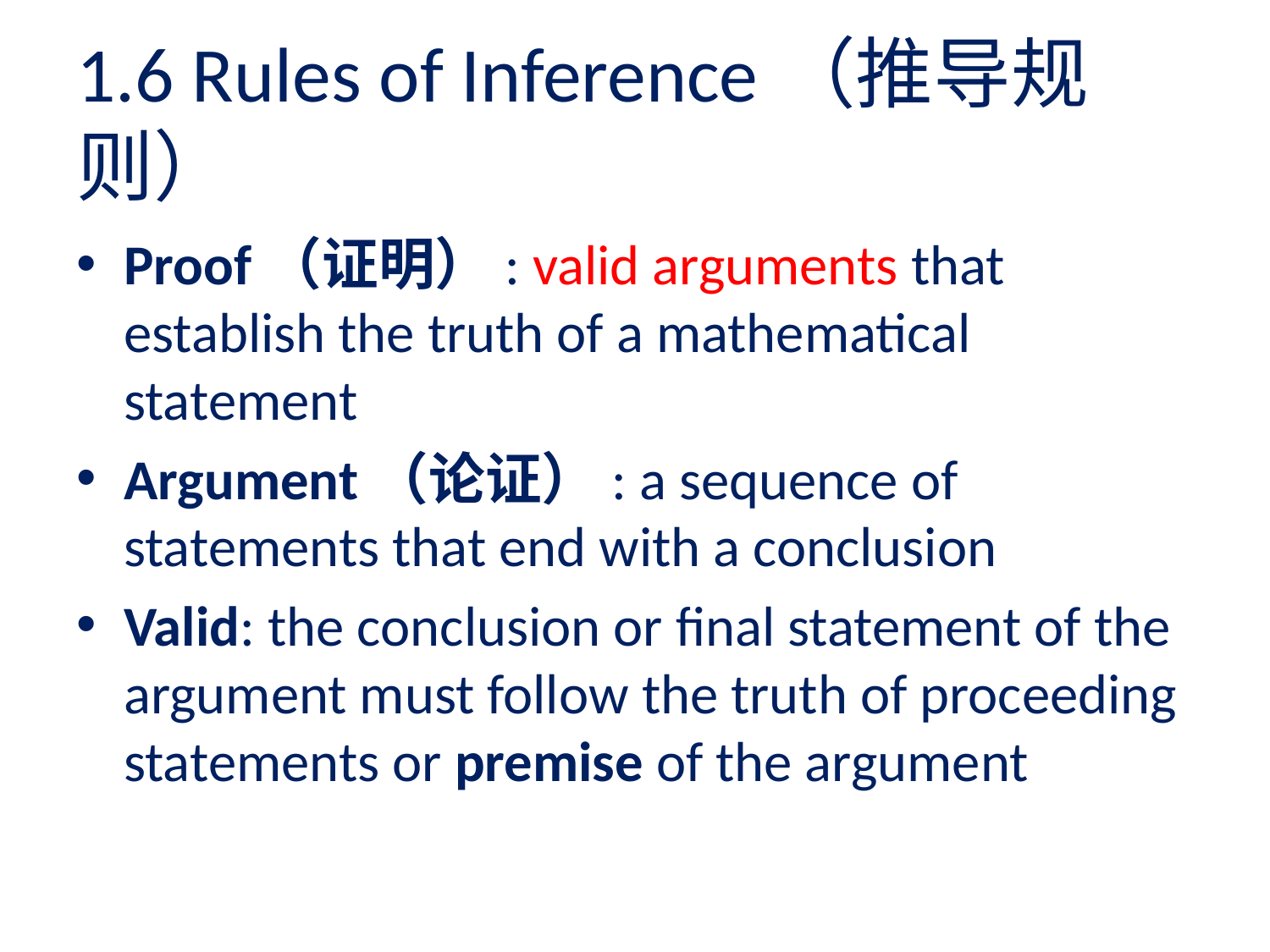

# 1.6 Rules of Inference（推导规则）
Proof（证明）: valid arguments that establish the truth of a mathematical statement
Argument（论证）: a sequence of statements that end with a conclusion
Valid: the conclusion or final statement of the argument must follow the truth of proceeding statements or premise of the argument
2